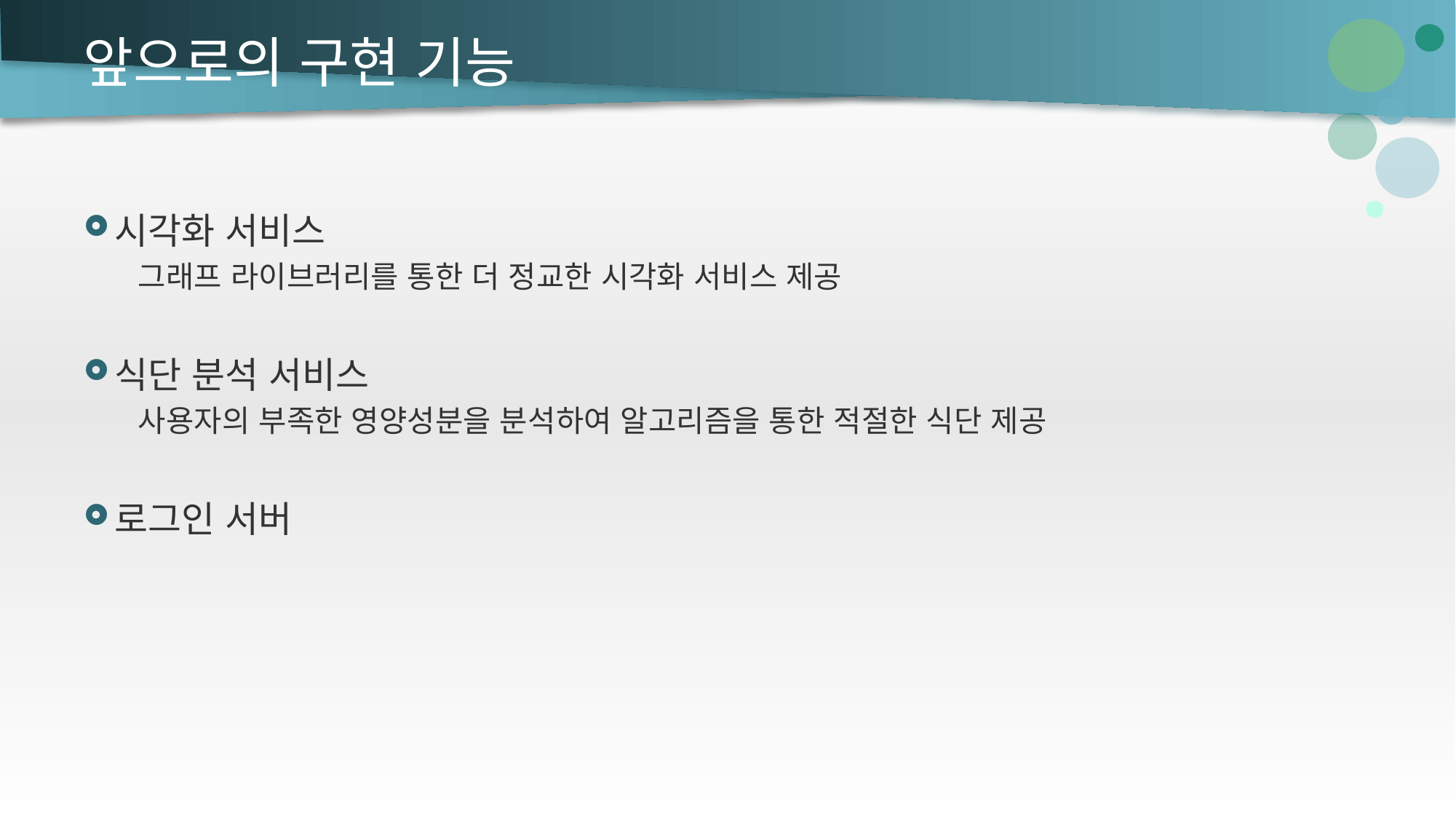

# 앞으로의 구현 기능
시각화 서비스
그래프 라이브러리를 통한 더 정교한 시각화 서비스 제공

식단 분석 서비스
사용자의 부족한 영양성분을 분석하여 알고리즘을 통한 적절한 식단 제공

로그인 서버